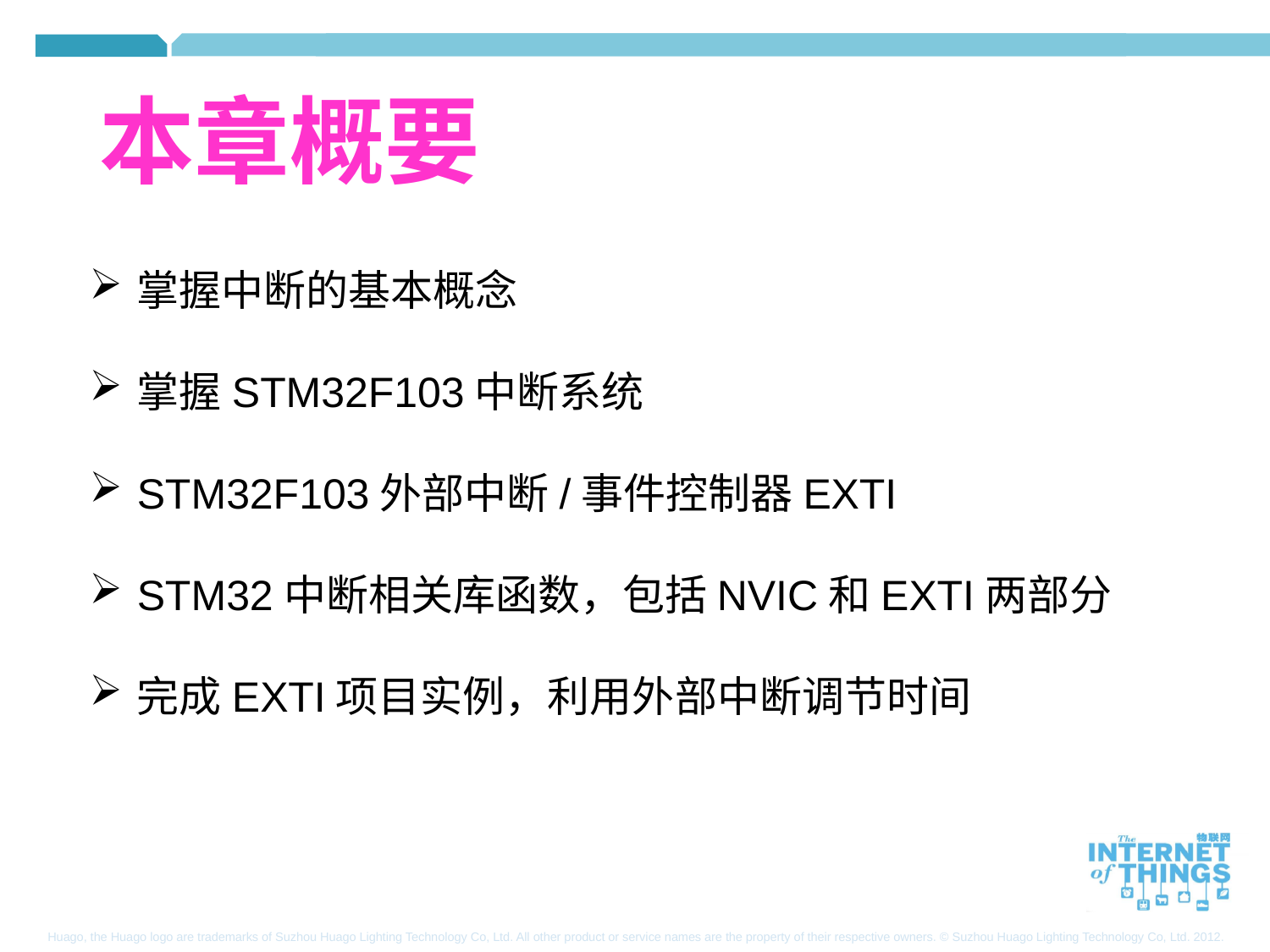

本章概要
掌握中断的基本概念
掌握STM32F103中断系统
STM32F103外部中断/事件控制器EXTI
STM32中断相关库函数，包括NVIC和EXTI两部分
完成EXTI项目实例，利用外部中断调节时间
二传输网络介绍